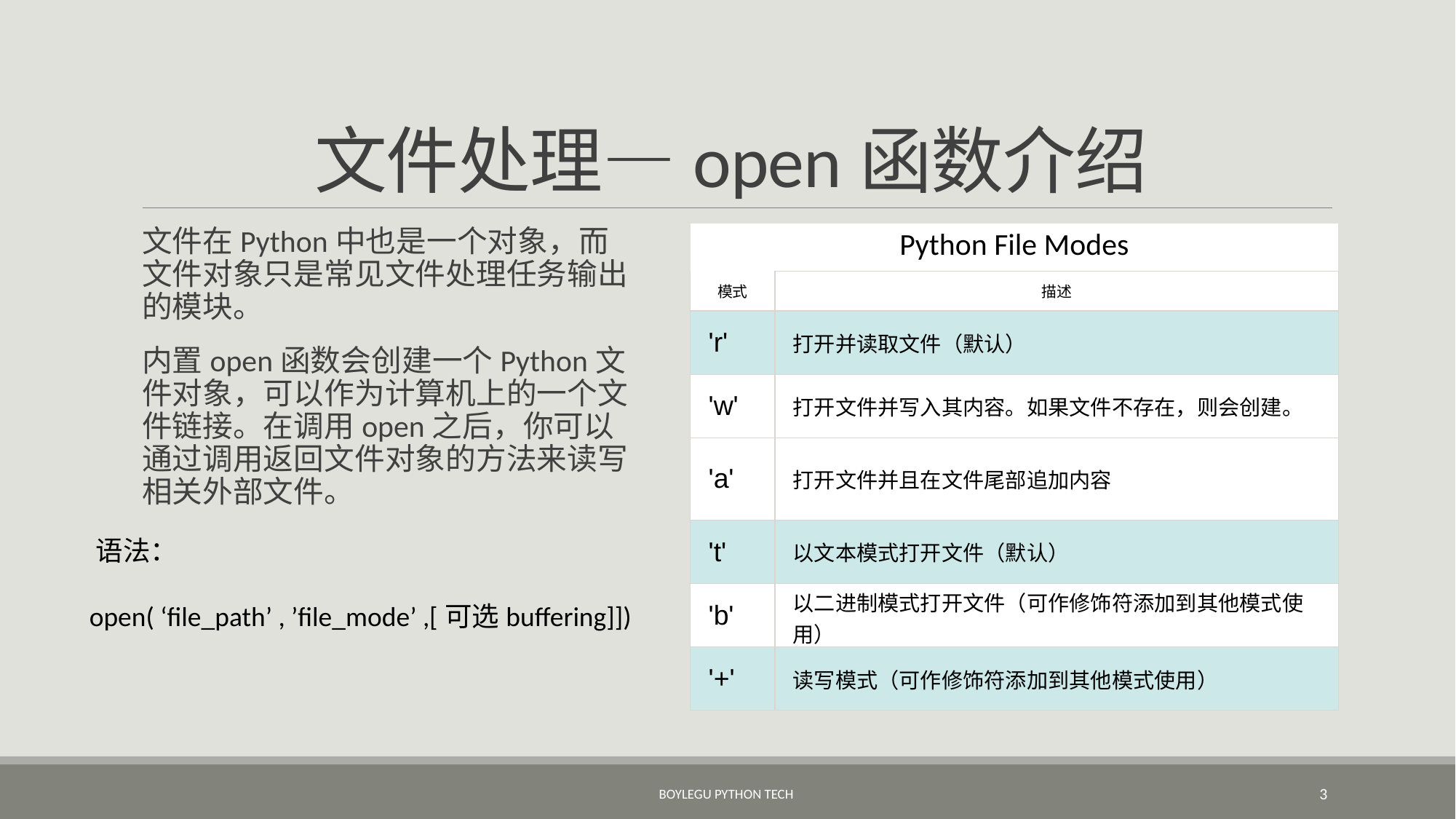

# 文件处理—open函数介绍
文件在Python中也是一个对象，而文件对象只是常见文件处理任务输出的模块。
内置open函数会创建一个Python文件对象，可以作为计算机上的一个文件链接。在调用open之后，你可以通过调用返回文件对象的方法来读写相关外部文件。
| Python File Modes |  |
| --- | --- |
| 模式 | 描述 |
| 'r' | 打开并读取文件（默认） |
| 'w' | 打开文件并写入其内容。如果文件不存在，则会创建。 |
| 'a' | 打开文件并且在文件尾部追加内容 |
| 't' | 以文本模式打开文件（默认） |
| 'b' | 以二进制模式打开文件（可作修饰符添加到其他模式使用） |
| '+' | 读写模式（可作修饰符添加到其他模式使用） |
          语法：

          open( ‘file_path’ , ’file_mode’ ,[可选buffering]])

BoyleGu Python Tech
3